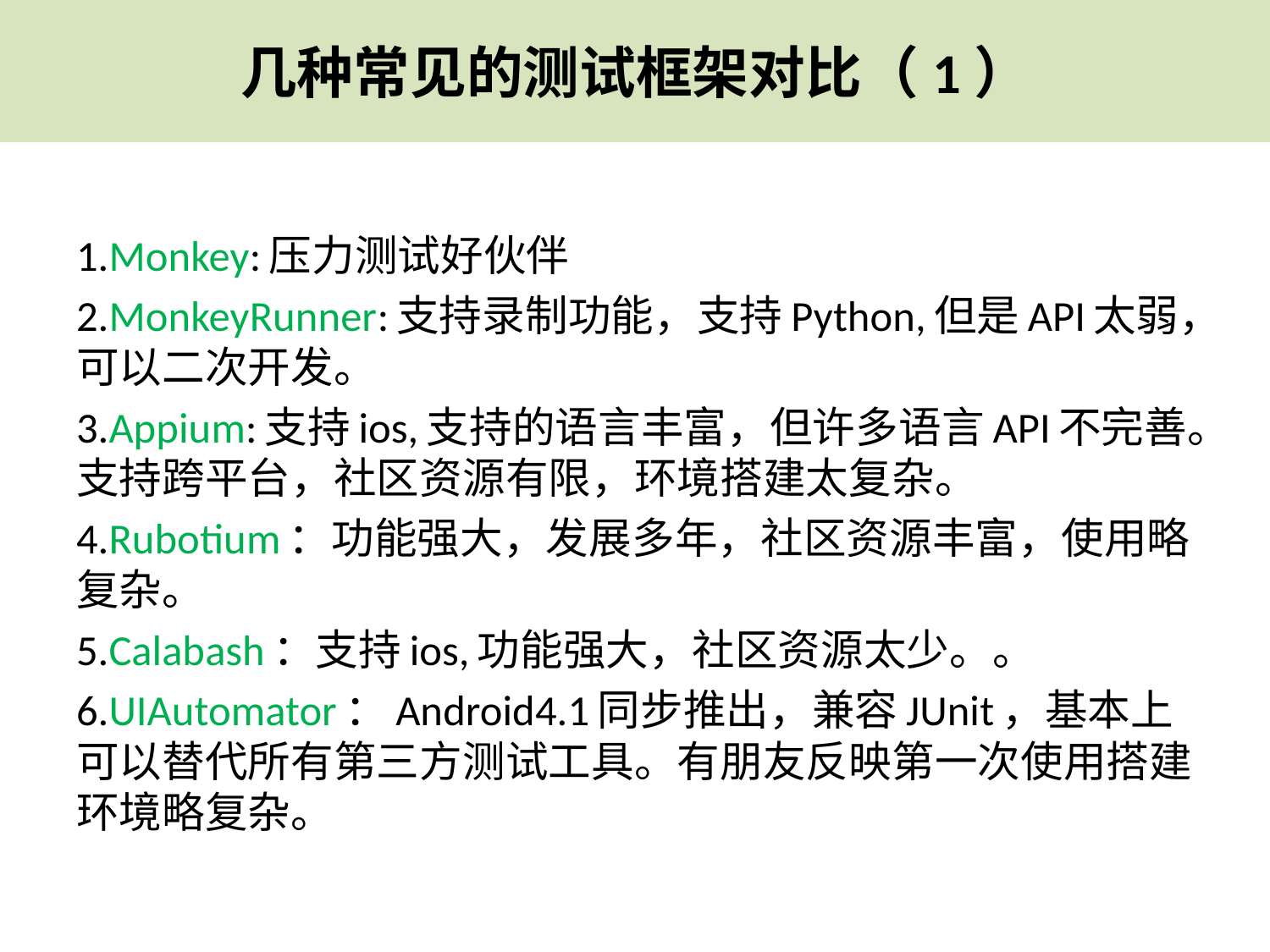

几种常见的测试框架对比（1）
#
1.Monkey:压力测试好伙伴
2.MonkeyRunner:支持录制功能，支持Python,但是API太弱，可以二次开发。
3.Appium:支持ios,支持的语言丰富，但许多语言API不完善。支持跨平台，社区资源有限，环境搭建太复杂。
4.Rubotium：功能强大，发展多年，社区资源丰富，使用略复杂。
5.Calabash：支持ios,功能强大，社区资源太少。。
6.UIAutomator：Android4.1同步推出，兼容JUnit，基本上可以替代所有第三方测试工具。有朋友反映第一次使用搭建环境略复杂。